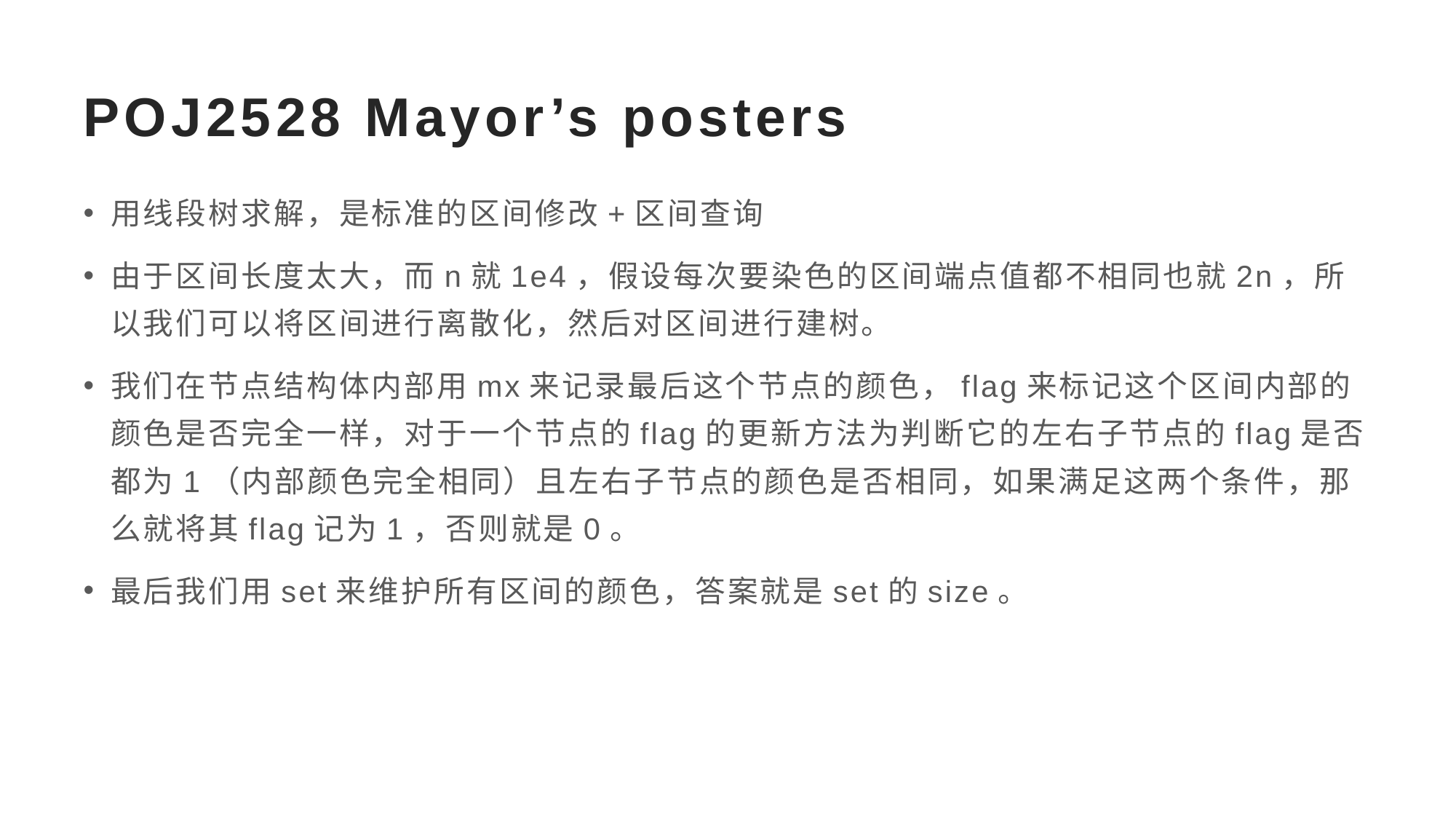

# POJ2528 Mayor’s posters
用线段树求解，是标准的区间修改+区间查询
由于区间长度太大，而n就1e4，假设每次要染色的区间端点值都不相同也就2n，所以我们可以将区间进行离散化，然后对区间进行建树。
我们在节点结构体内部用mx来记录最后这个节点的颜色，flag来标记这个区间内部的颜色是否完全一样，对于一个节点的flag的更新方法为判断它的左右子节点的flag是否都为1（内部颜色完全相同）且左右子节点的颜色是否相同，如果满足这两个条件，那么就将其flag记为1，否则就是0。
最后我们用set来维护所有区间的颜色，答案就是set的size。